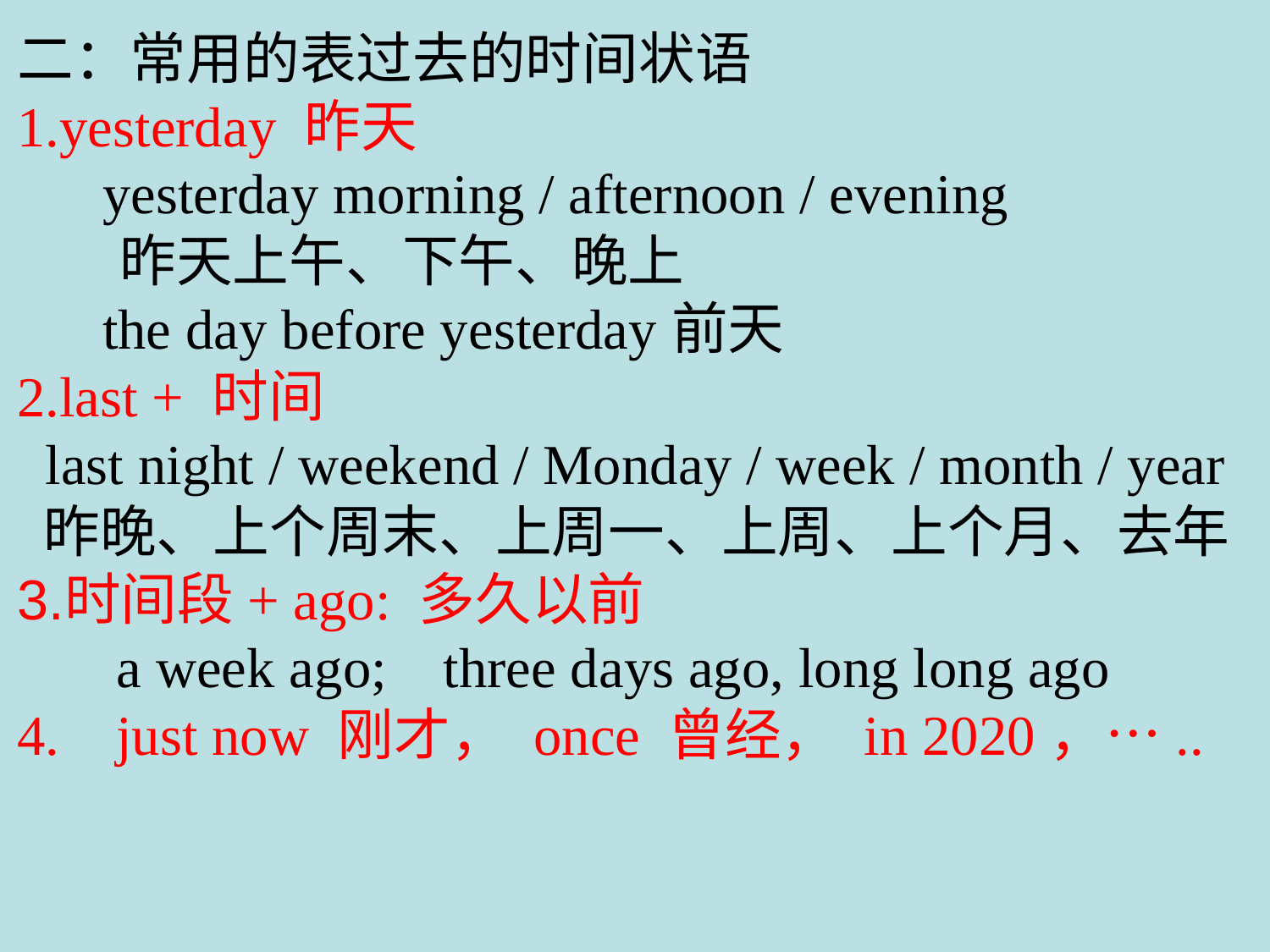

二：常用的表过去的时间状语
yesterday 昨天
      yesterday morning / afternoon / evening
       昨天上午、下午、晚上
      the day before yesterday前天
last + 时间
  last night / weekend / Monday / week / month / year
 昨晚、上个周末、上周一、上周、上个月、去年
时间段+ ago: 多久以前
       a week ago;    three days ago, long long ago
4.    just now 刚才， once 曾经， in 2020，…..